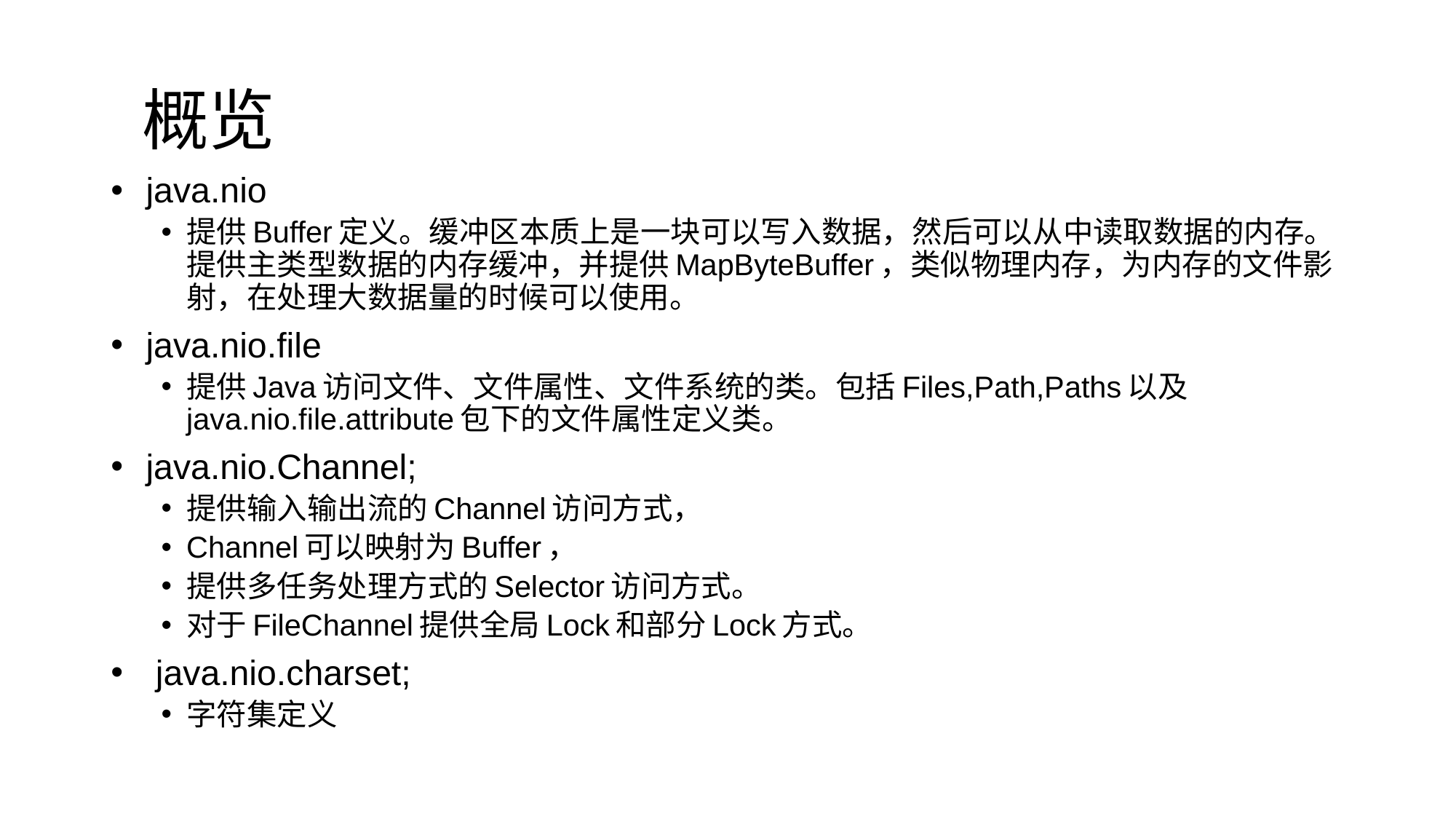

# 概览
 java.nio
提供Buffer定义。缓冲区本质上是一块可以写入数据，然后可以从中读取数据的内存。提供主类型数据的内存缓冲，并提供MapByteBuffer，类似物理内存，为内存的文件影射，在处理大数据量的时候可以使用。
 java.nio.file
提供Java访问文件、文件属性、文件系统的类。包括Files,Path,Paths以及java.nio.file.attribute包下的文件属性定义类。
 java.nio.Channel;
提供输入输出流的Channel访问方式，
Channel可以映射为Buffer，
提供多任务处理方式的Selector访问方式。
对于FileChannel提供全局Lock和部分Lock方式。
  java.nio.charset;
字符集定义